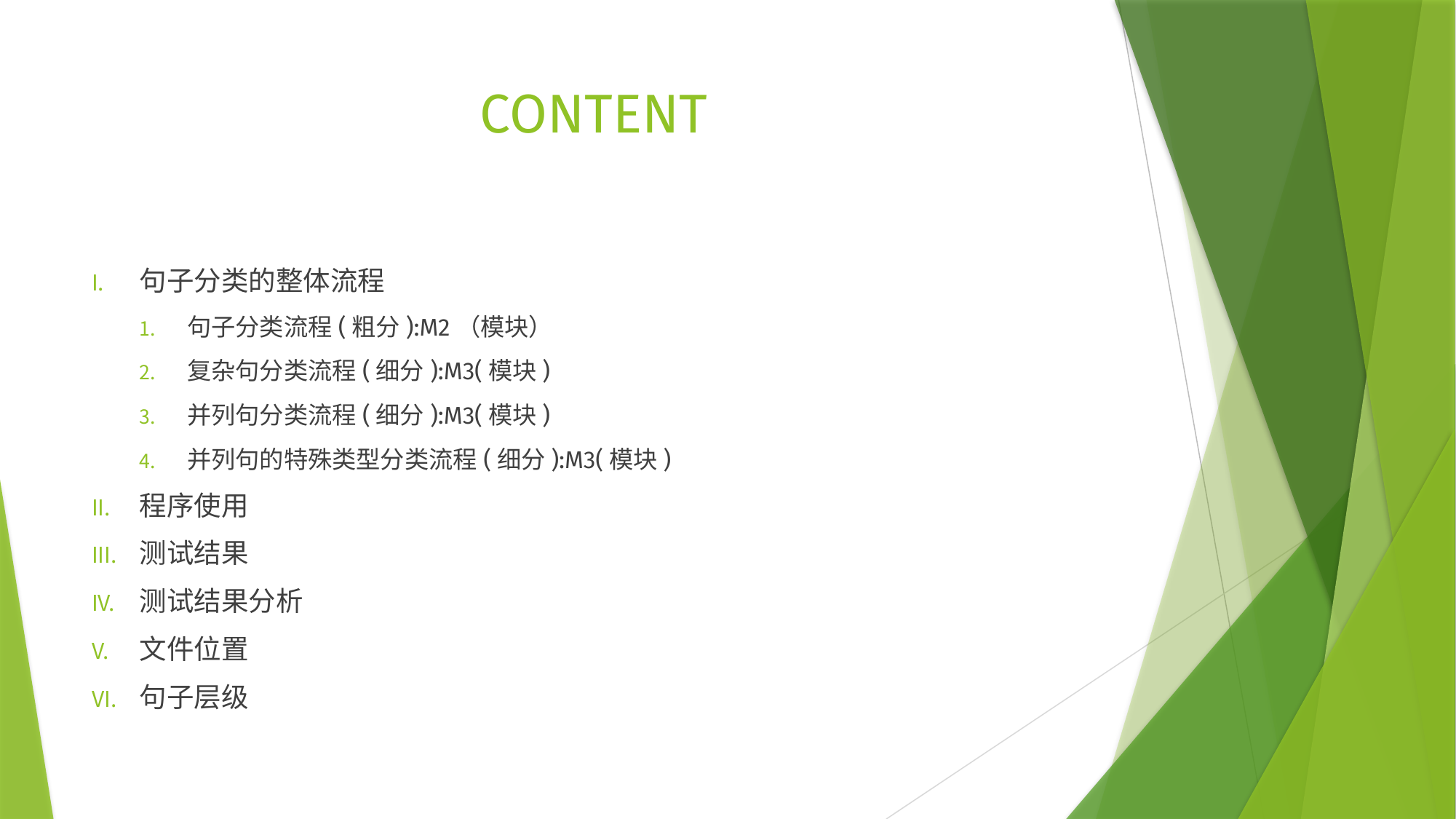

# CONTENT
句子分类的整体流程
句子分类流程(粗分):M2（模块）
复杂句分类流程(细分):M3(模块)
并列句分类流程(细分):M3(模块)
并列句的特殊类型分类流程(细分):M3(模块)
程序使用
测试结果
测试结果分析
文件位置
句子层级